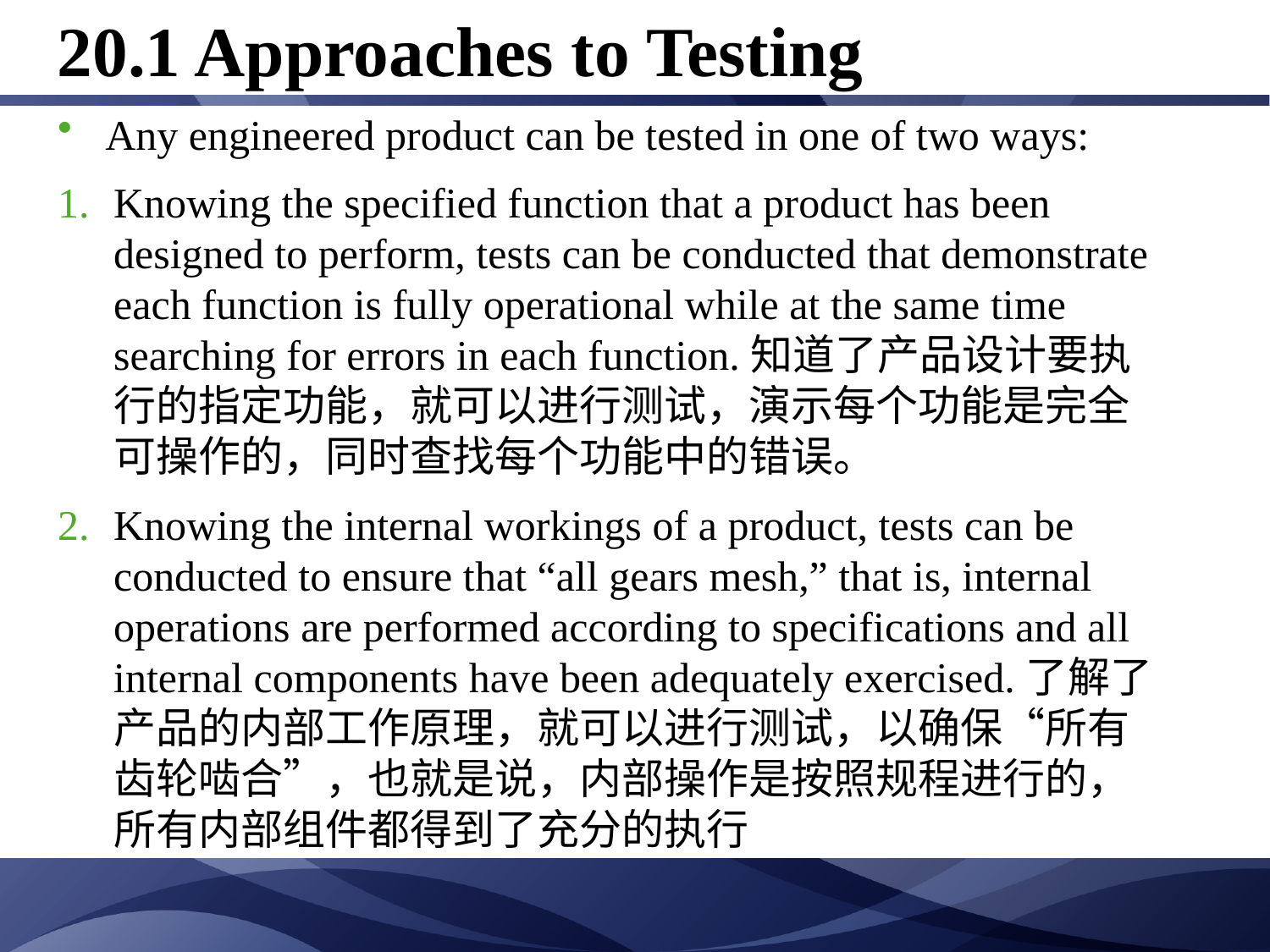

# 20.1 Approaches to Testing
Any engineered product can be tested in one of two ways:
Knowing the specified function that a product has been designed to perform, tests can be conducted that demonstrate each function is fully operational while at the same time searching for errors in each function.知道了产品设计要执行的指定功能，就可以进行测试，演示每个功能是完全可操作的，同时查找每个功能中的错误。
Knowing the internal workings of a product, tests can be conducted to ensure that “all gears mesh,” that is, internal operations are performed according to specifications and all internal components have been adequately exercised.了解了产品的内部工作原理，就可以进行测试，以确保“所有齿轮啮合”，也就是说，内部操作是按照规程进行的，所有内部组件都得到了充分的执行
131